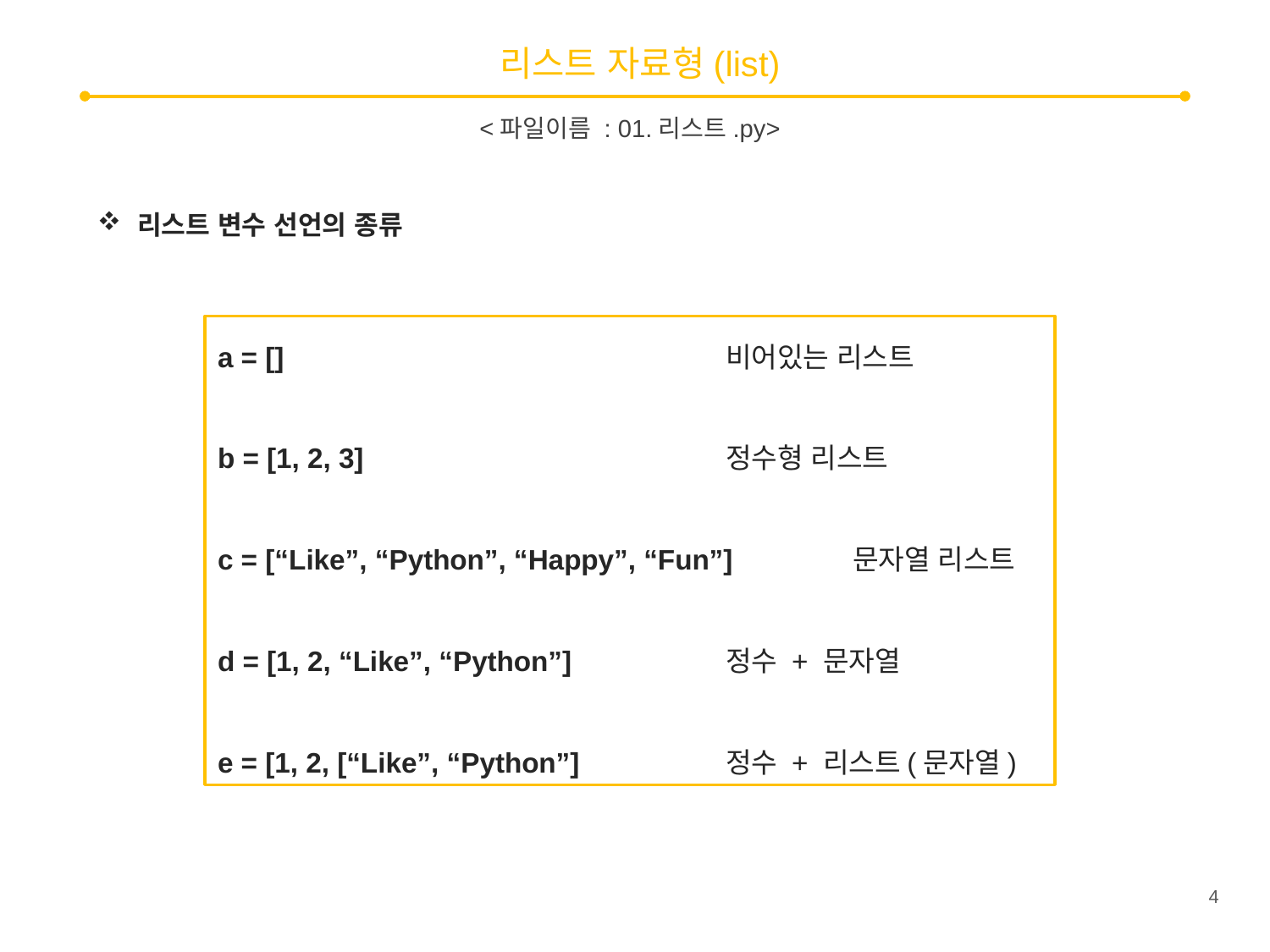

# 리스트 자료형(list)
<파일이름 : 01.리스트.py>
리스트 변수 선언의 종류
a = []				비어있는 리스트

b = [1, 2, 3]			정수형 리스트

c = [“Like”, “Python”, “Happy”, “Fun”]	문자열 리스트

d = [1, 2, “Like”, “Python”]		정수 + 문자열

e = [1, 2, [“Like”, “Python”]		정수 + 리스트(문자열)